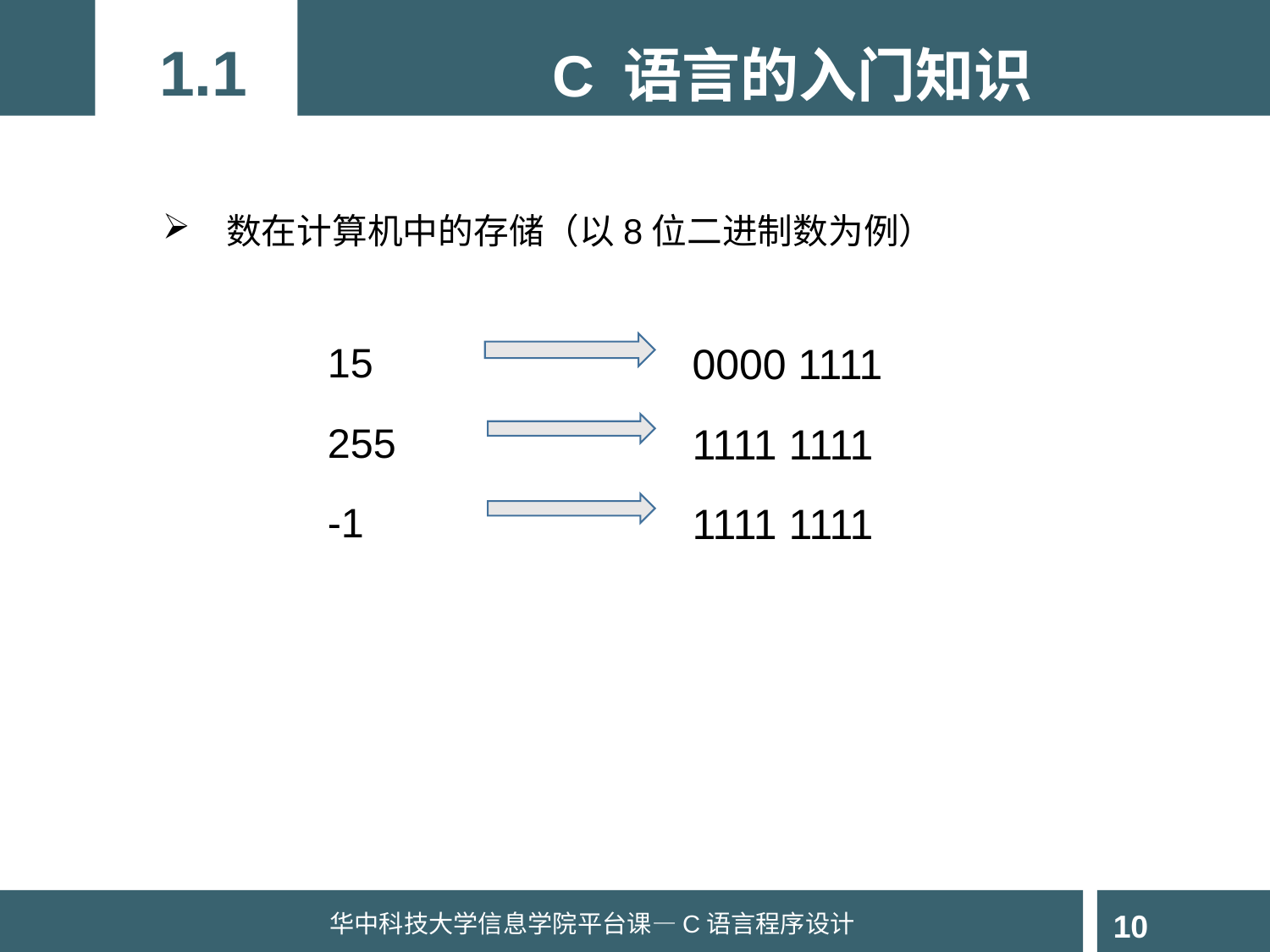

1.1
C 语言的入门知识
数在计算机中的存储（以8位二进制数为例）
15
0000 1111

255
1111 1111

-1
1111 1111